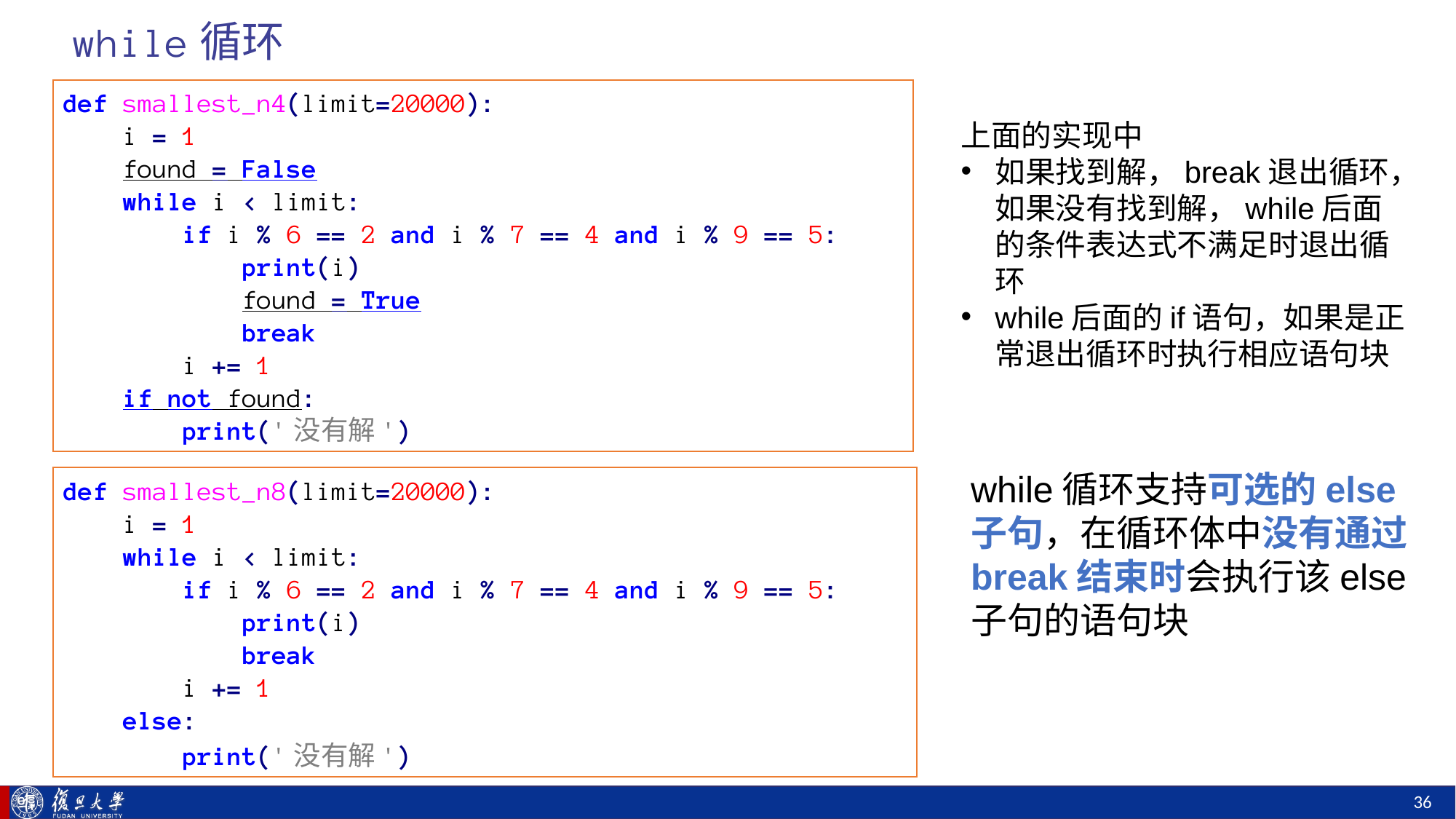

# while循环
def smallest_n4(limit=20000):
    i = 1
    found = False
    while i < limit:
        if i % 6 == 2 and i % 7 == 4 and i % 9 == 5:
            print(i)
            found = True
            break
        i += 1
    if not found:
        print('没有解')

上面的实现中
如果找到解，break退出循环，如果没有找到解，while后面的条件表达式不满足时退出循环
while后面的if语句，如果是正常退出循环时执行相应语句块
while循环支持可选的else子句，在循环体中没有通过break结束时会执行该else子句的语句块
def smallest_n8(limit=20000):
    i = 1
    while i < limit:
        if i % 6 == 2 and i % 7 == 4 and i % 9 == 5:
            print(i)
            break
        i += 1
    else:
        print('没有解')